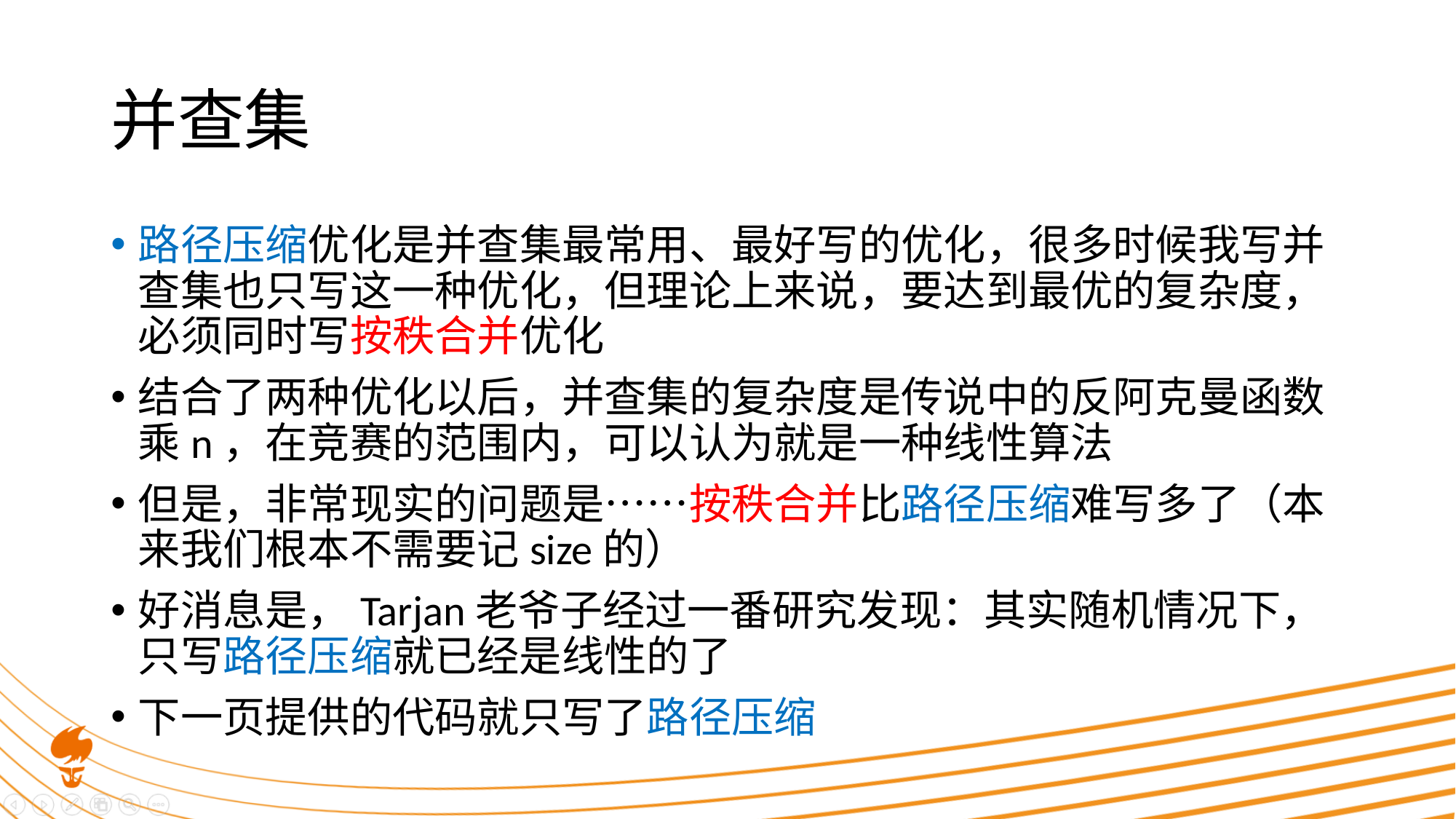

# 并查集
路径压缩优化是并查集最常用、最好写的优化，很多时候我写并查集也只写这一种优化，但理论上来说，要达到最优的复杂度，必须同时写按秩合并优化
结合了两种优化以后，并查集的复杂度是传说中的反阿克曼函数乘n，在竞赛的范围内，可以认为就是一种线性算法
但是，非常现实的问题是……按秩合并比路径压缩难写多了（本来我们根本不需要记size的）
好消息是，Tarjan老爷子经过一番研究发现：其实随机情况下，只写路径压缩就已经是线性的了
下一页提供的代码就只写了路径压缩